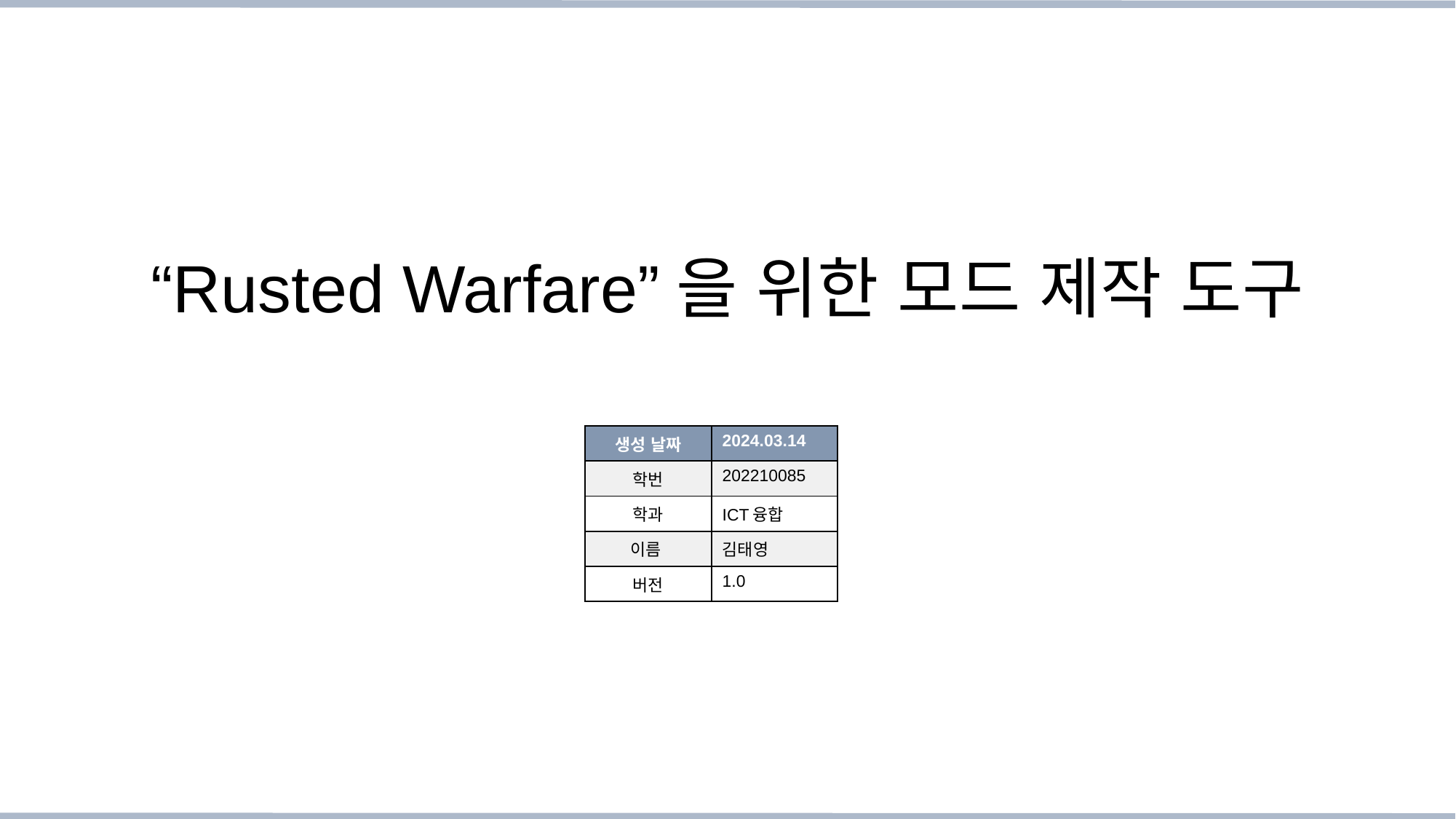

“Rusted Warfare”을 위한 모드 제작 도구
| 생성 날짜 | 2024.03.14 |
| --- | --- |
| 학번 | 202210085 |
| 학과 | ICT융합 |
| 이름 | 김태영 |
| 버전 | 1.0 |